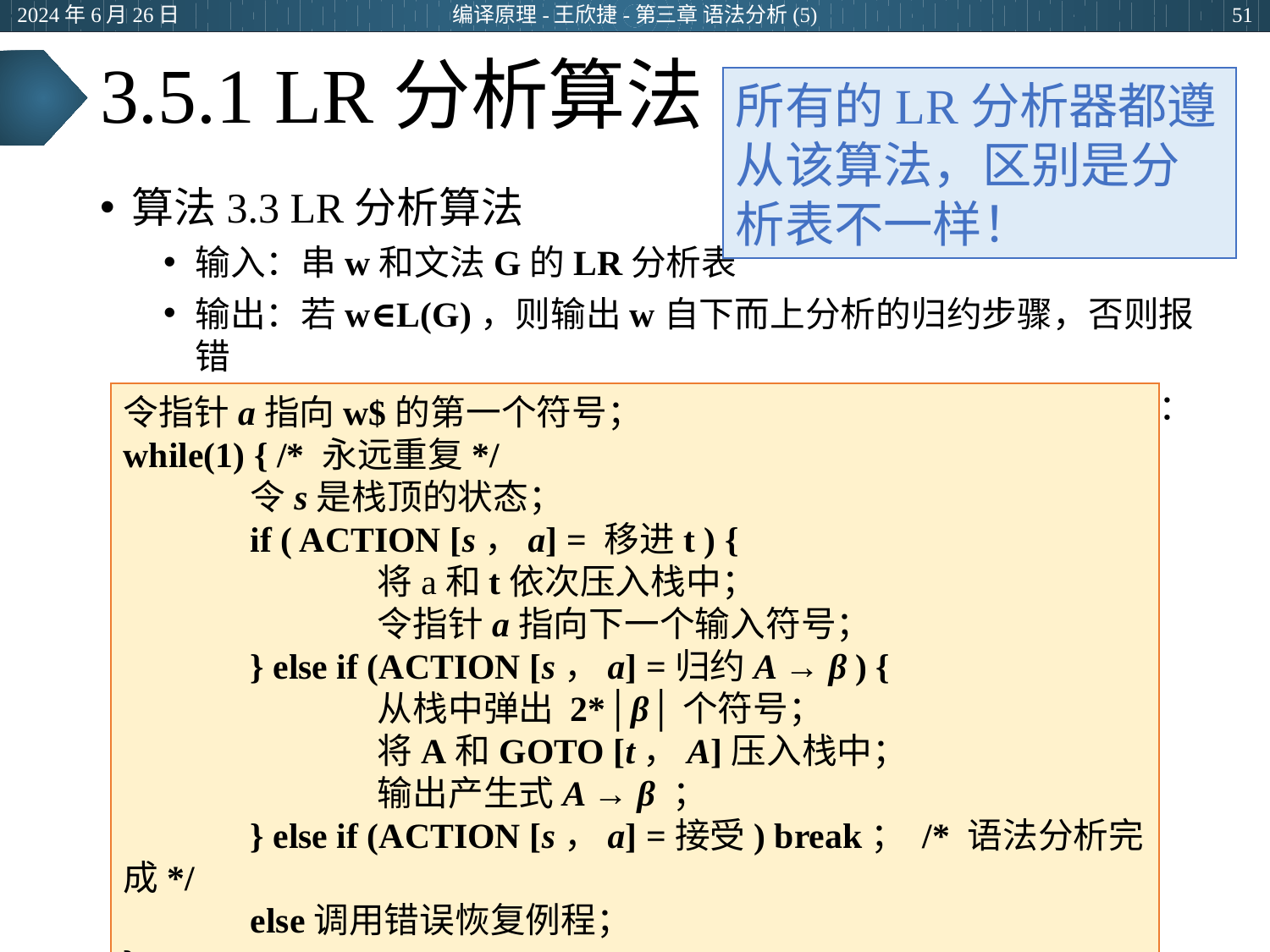

2024年6月26日
编译原理-王欣捷-第三章 语法分析(5)
51
# 3.5.1 LR分析算法
所有的LR分析器都遵从该算法，区别是分析表不一样！
算法3.3 LR分析算法
输入：串w和文法G的LR分析表
输出：若w∈L(G)，则输出w自下而上分析的归约步骤，否则报错
方法：初始状态S0在栈顶，w$在缓冲区，然后执行下列程序：
令指针a指向w$的第一个符号；
while(1) { /* 永远重复*/
	令s是栈顶的状态；
	if ( ACTION [s，a] = 移进t ) {
		将a和t依次压入栈中；
		令指针a指向下一个输入符号；
	} else if (ACTION [s，a] =归约A → β ) {
		从栈中弹出 2*│β│个符号；
		将A和GOTO [t，A]压入栈中；
		输出产生式A → β ；
	} else if (ACTION [s，a] =接受) break； /* 语法分析完成*/
	else调用错误恢复例程；
}